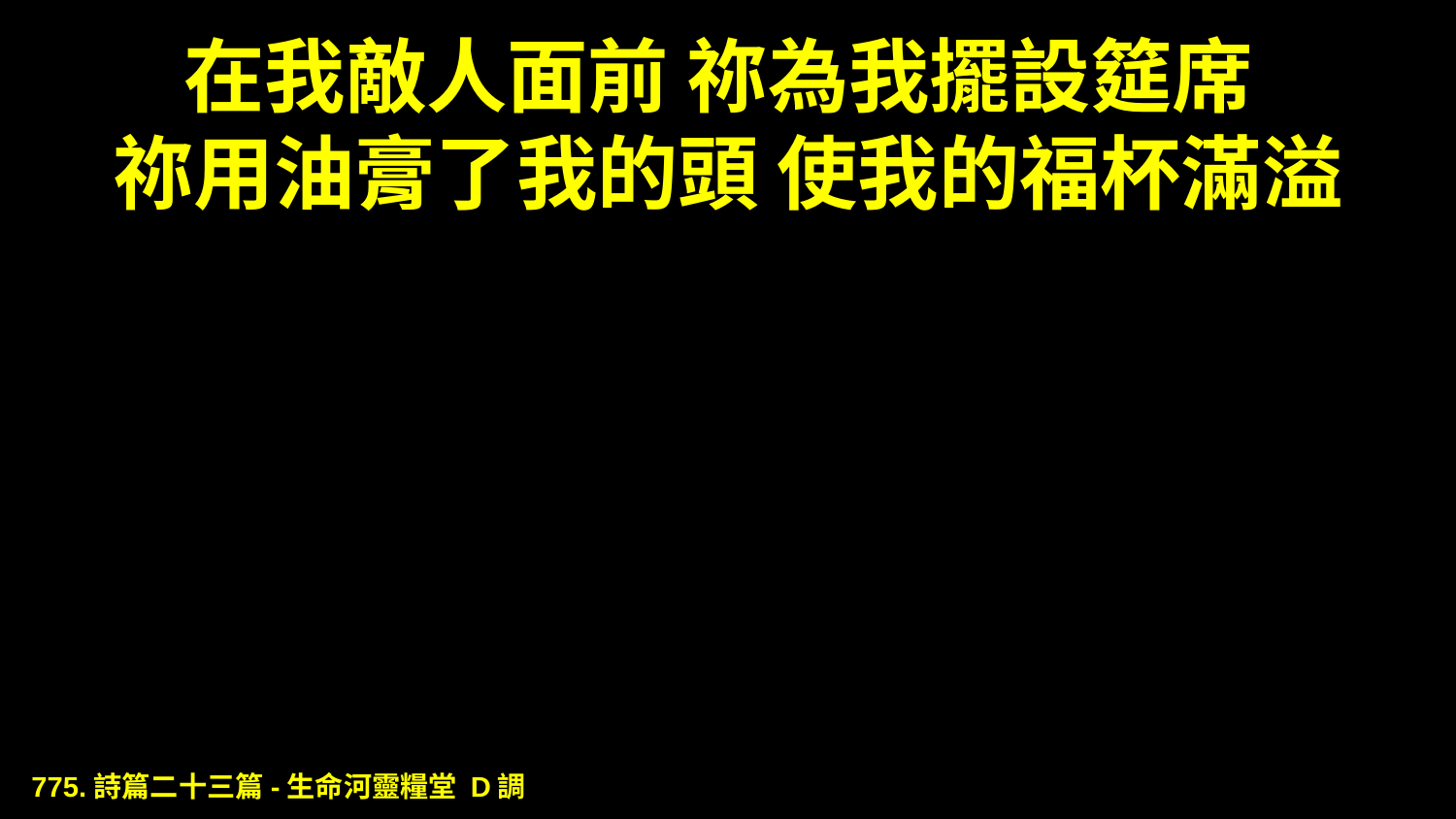

# 在我敵人面前 祢為我擺設筵席 祢用油膏了我的頭 使我的福杯滿溢
775.詩篇二十三篇-生命河靈糧堂 D調